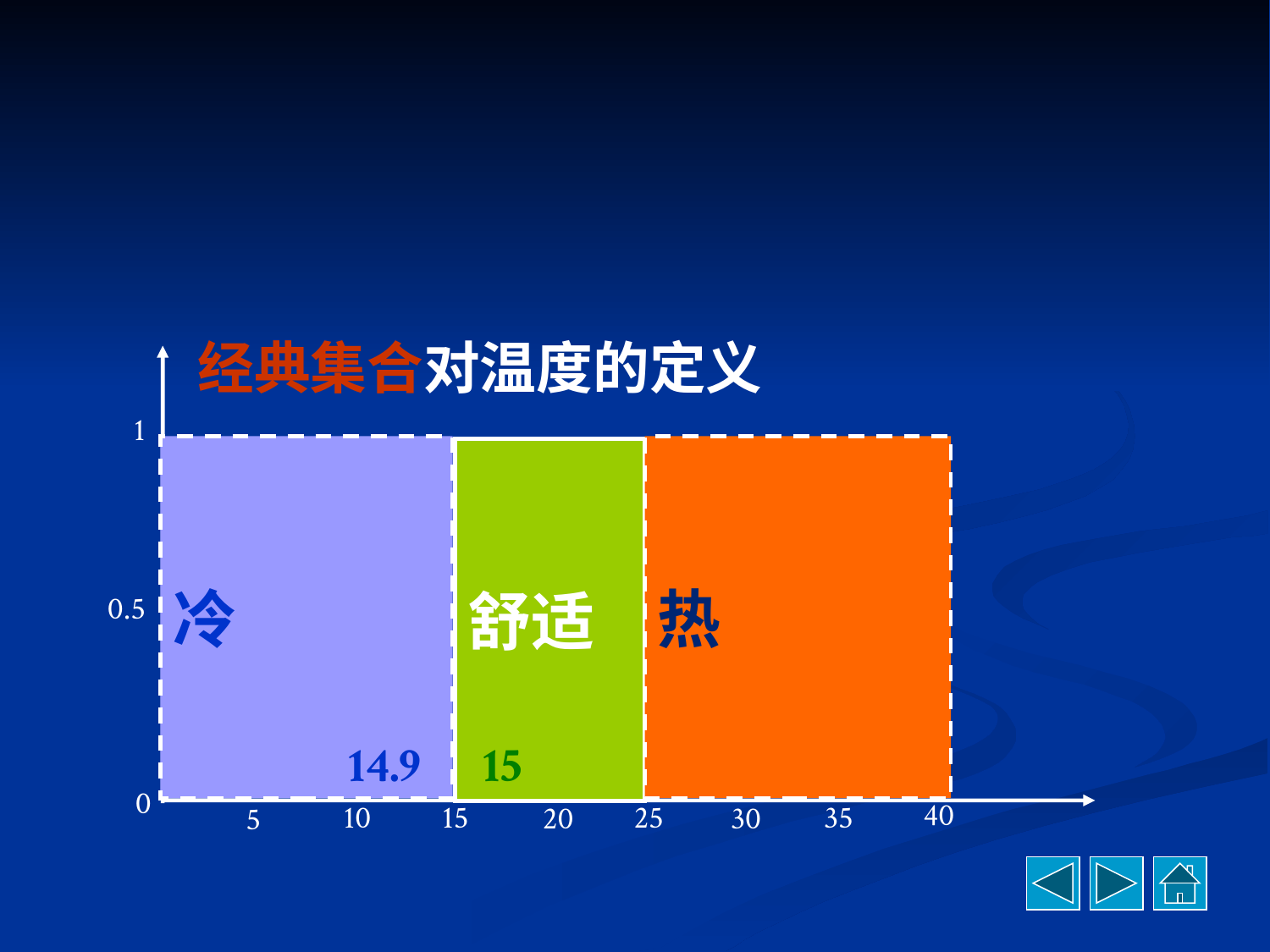

经典集合对温度的定义

1
冷
热
舒适
0.5
14.9
15
0
40
15
25
35
10
20
30
5